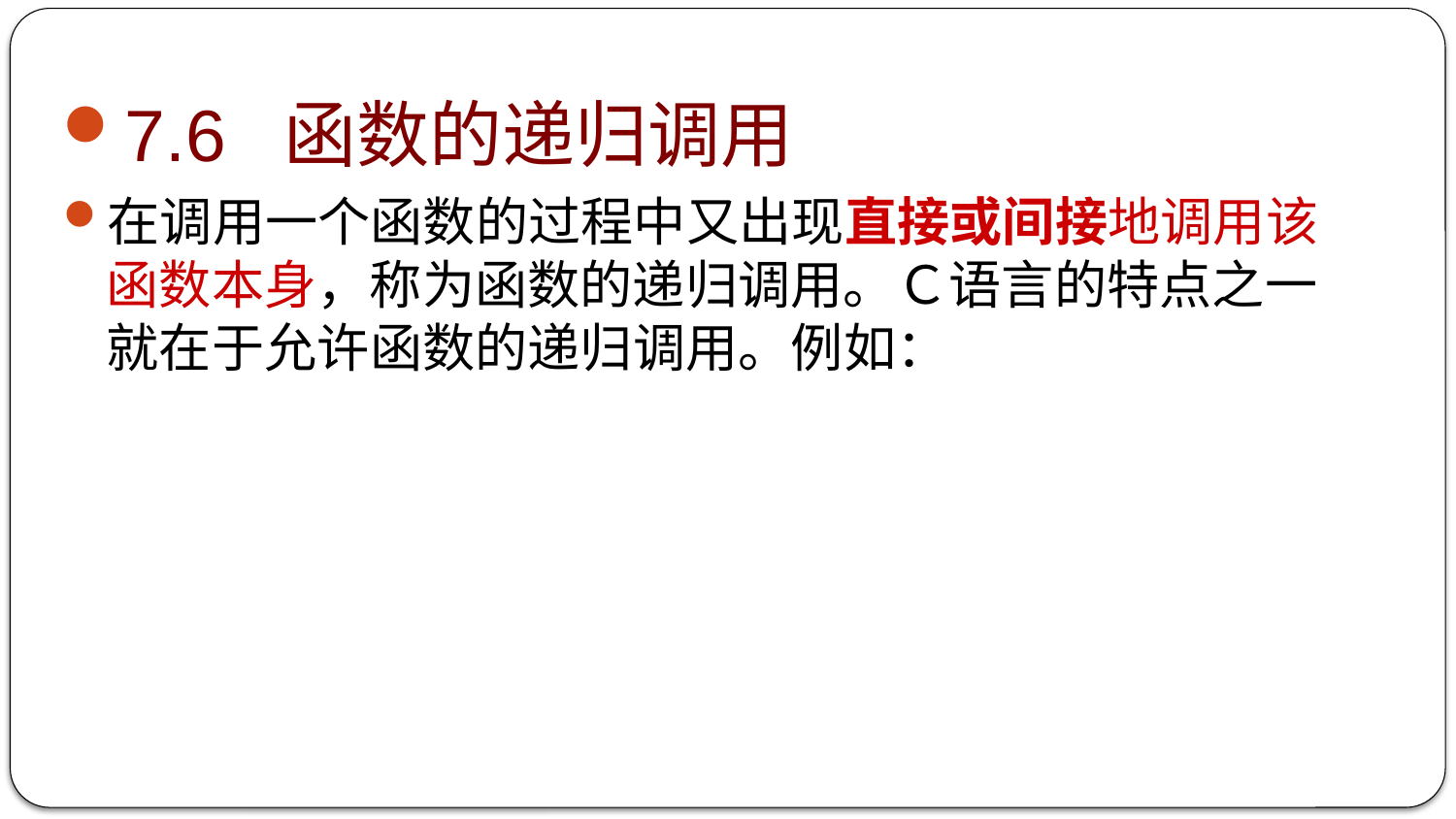

#
7.6  函数的递归调用
在调用一个函数的过程中又出现直接或间接地调用该函数本身，称为函数的递归调用。Ｃ语言的特点之一就在于允许函数的递归调用。例如：